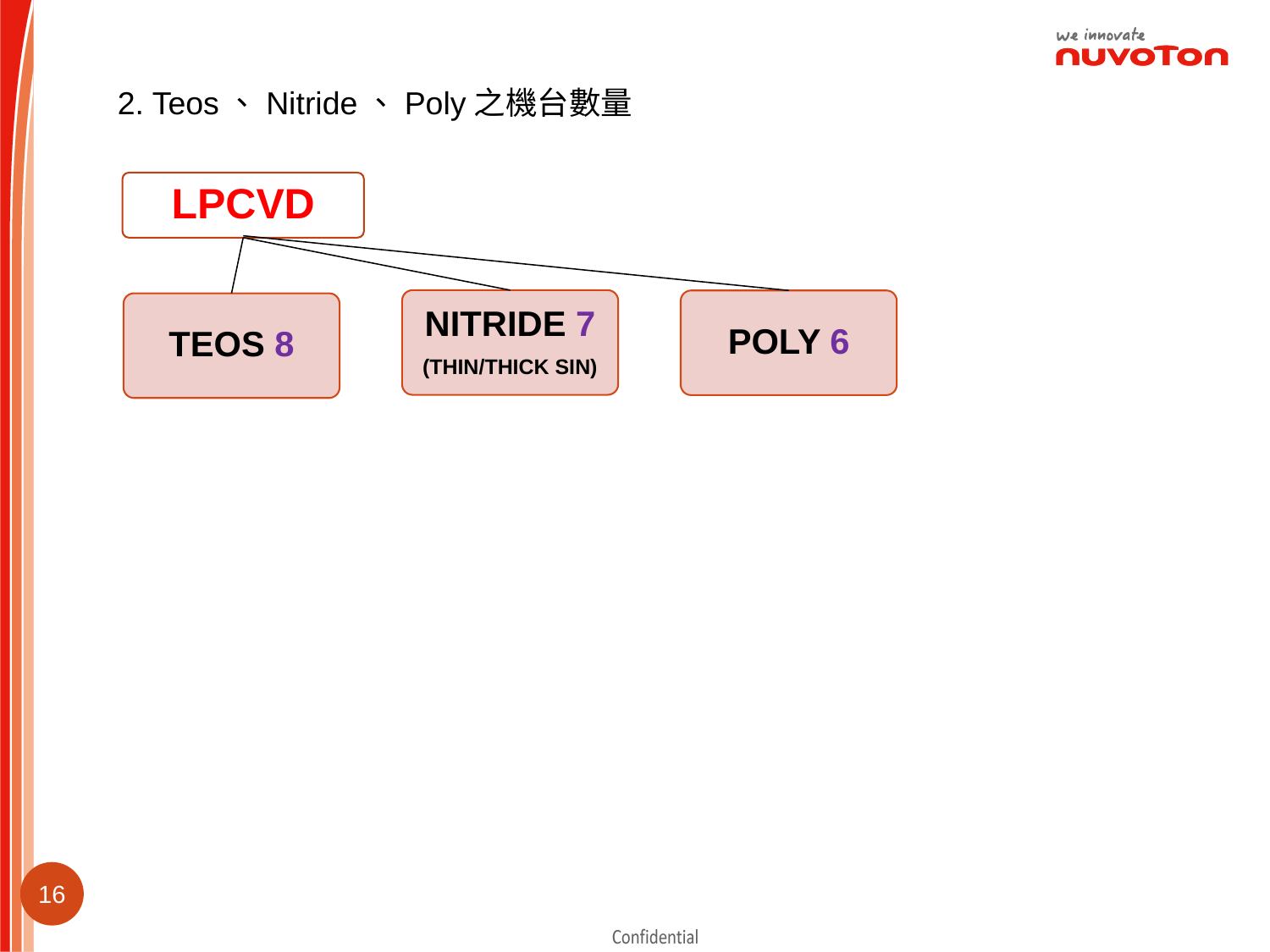

2. Teos、Nitride、Poly之機台數量

LPCVD

NITRIDE 7
(THIN/THICK SIN)

POLY 6

TEOS 8

16